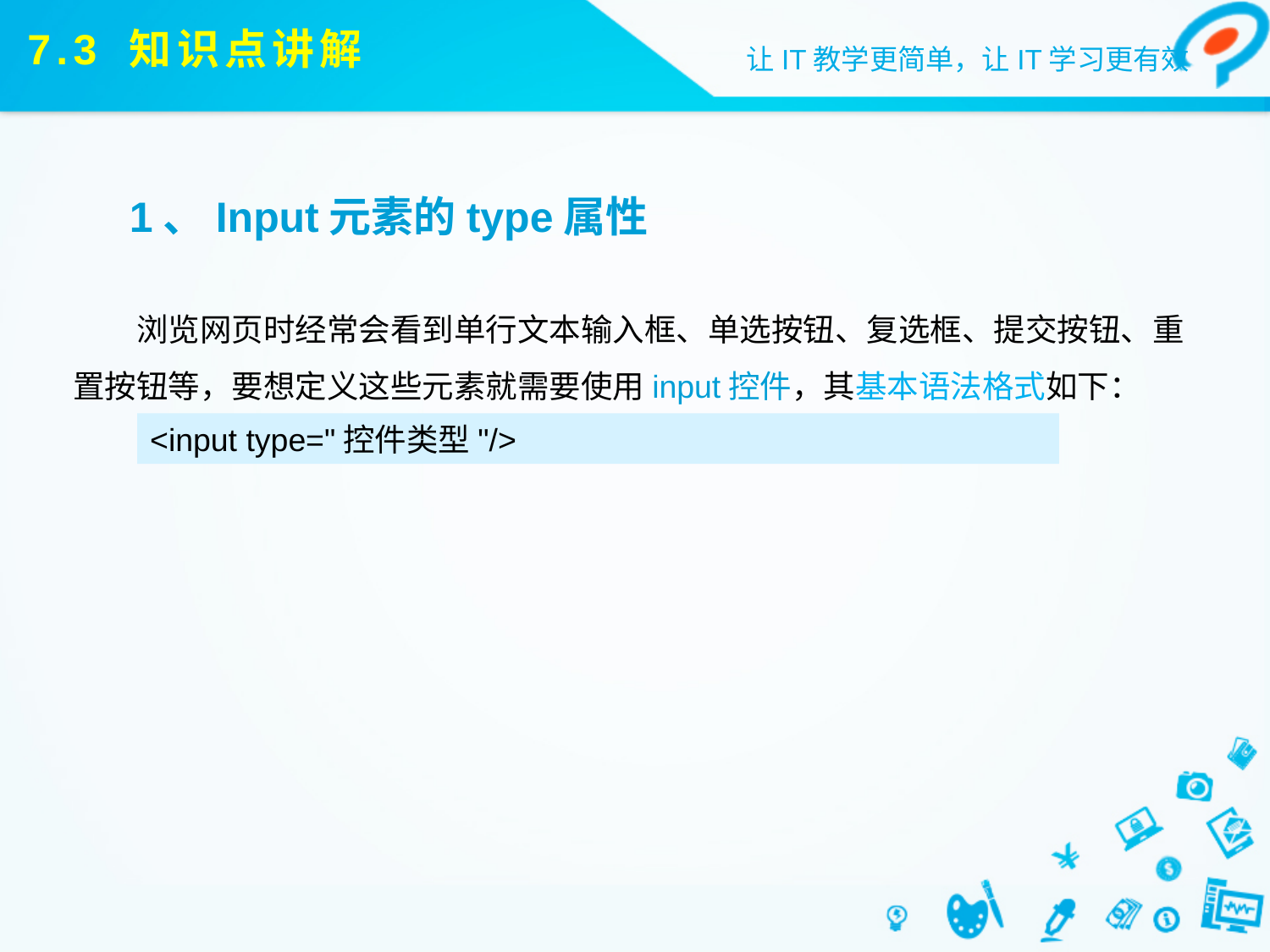

# 7.3 知识点讲解
1、Input元素的type属性
浏览网页时经常会看到单行文本输入框、单选按钮、复选框、提交按钮、重置按钮等，要想定义这些元素就需要使用input控件，其基本语法格式如下：
<input type="控件类型"/>